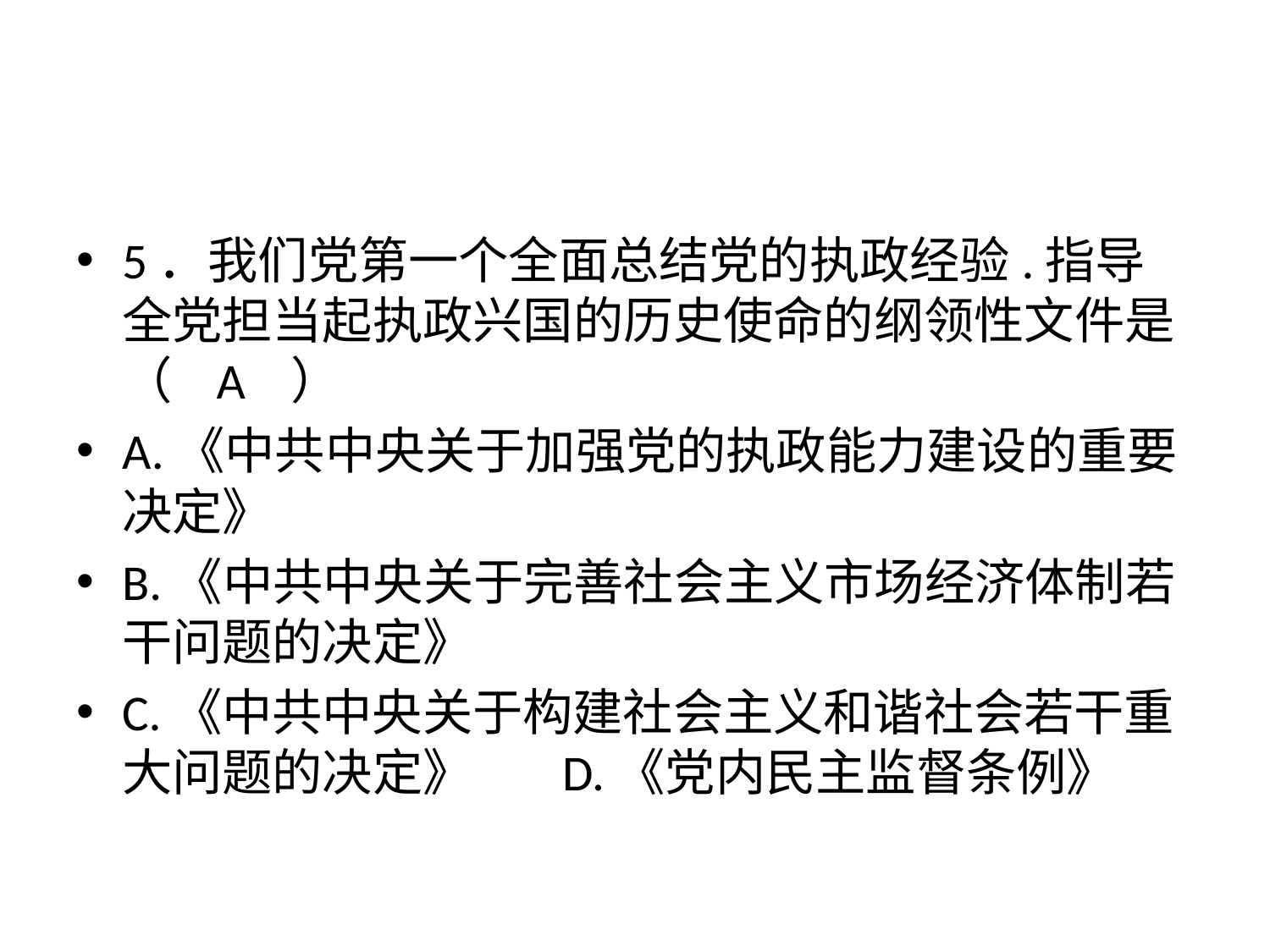

#
5．我们党第一个全面总结党的执政经验.指导全党担当起执政兴国的历史使命的纲领性文件是（   A   ）
A.《中共中央关于加强党的执政能力建设的重要决定》
B.《中共中央关于完善社会主义市场经济体制若干问题的决定》
C.《中共中央关于构建社会主义和谐社会若干重大问题的决定》       D.《党内民主监督条例》